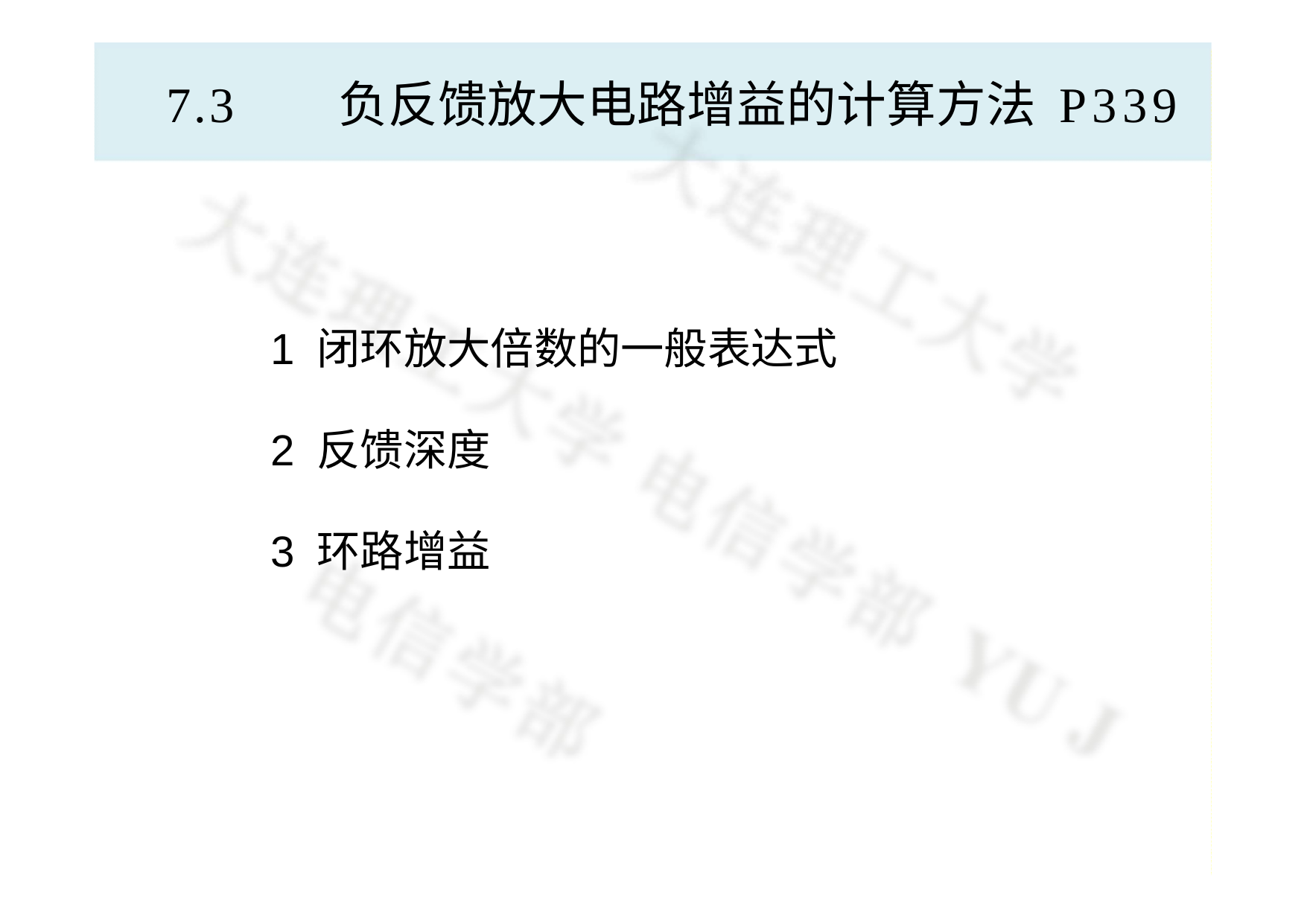

# 7.3	负反馈放大电路增益的计算方法 P339
1 闭环放大倍数的一般表达式

2 反馈深度

3 环路增益